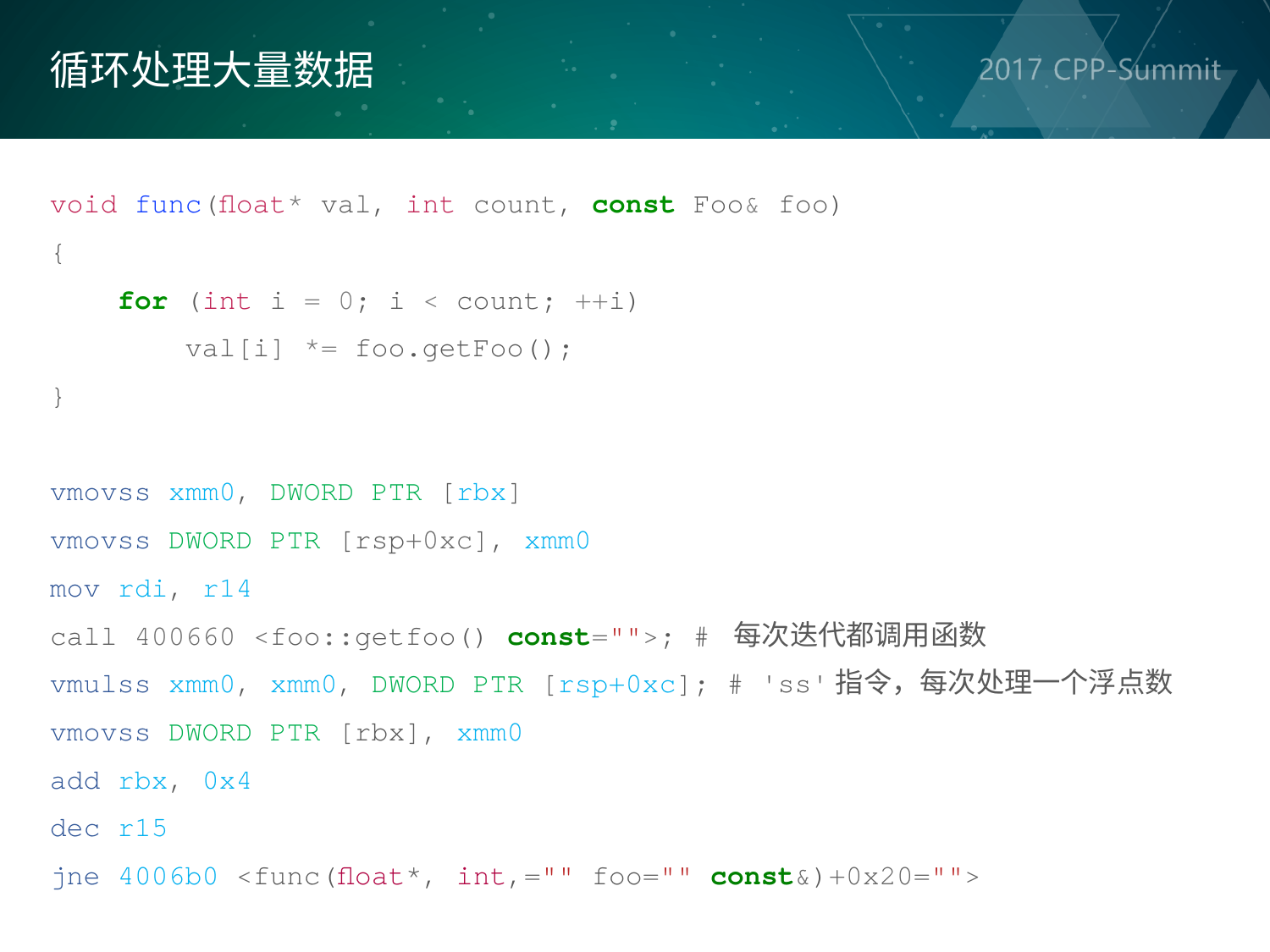

循环处理大量数据
void func(float* val, int count, const Foo& foo)
{
    for (int i = 0; i < count; ++i)
        val[i] *= foo.getFoo();
}

vmovss xmm0, DWORD PTR [rbx]
vmovss DWORD PTR [rsp+0xc], xmm0
mov rdi, r14
call 400660 <foo::getfoo() const="">; # 每次迭代都调用函数
vmulss xmm0, xmm0, DWORD PTR [rsp+0xc]; # 'ss'指令，每次处理一个浮点数
vmovss DWORD PTR [rbx], xmm0
add rbx, 0x4
dec r15
jne 4006b0 <func(float*, int,="" foo="" const&)+0x20="">